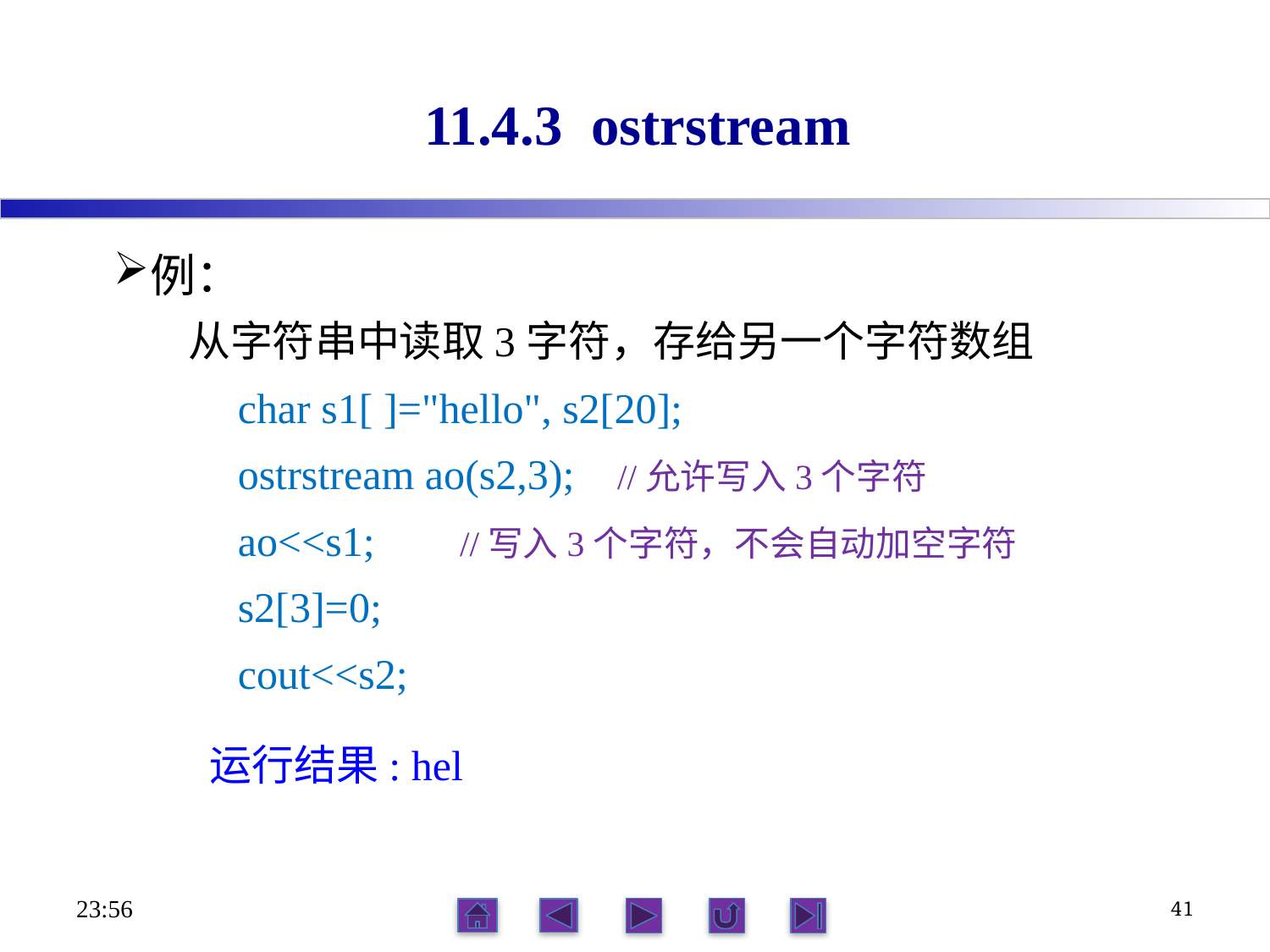

# 11.4.3  ostrstream
例：
从字符串中读取3字符，存给另一个字符数组
char s1[ ]="hello", s2[20];
ostrstream ao(s2,3);    //允许写入3个字符
ao<<s1;        //写入3个字符，不会自动加空字符
s2[3]=0;
cout<<s2;
 运行结果: hel
23:56
41